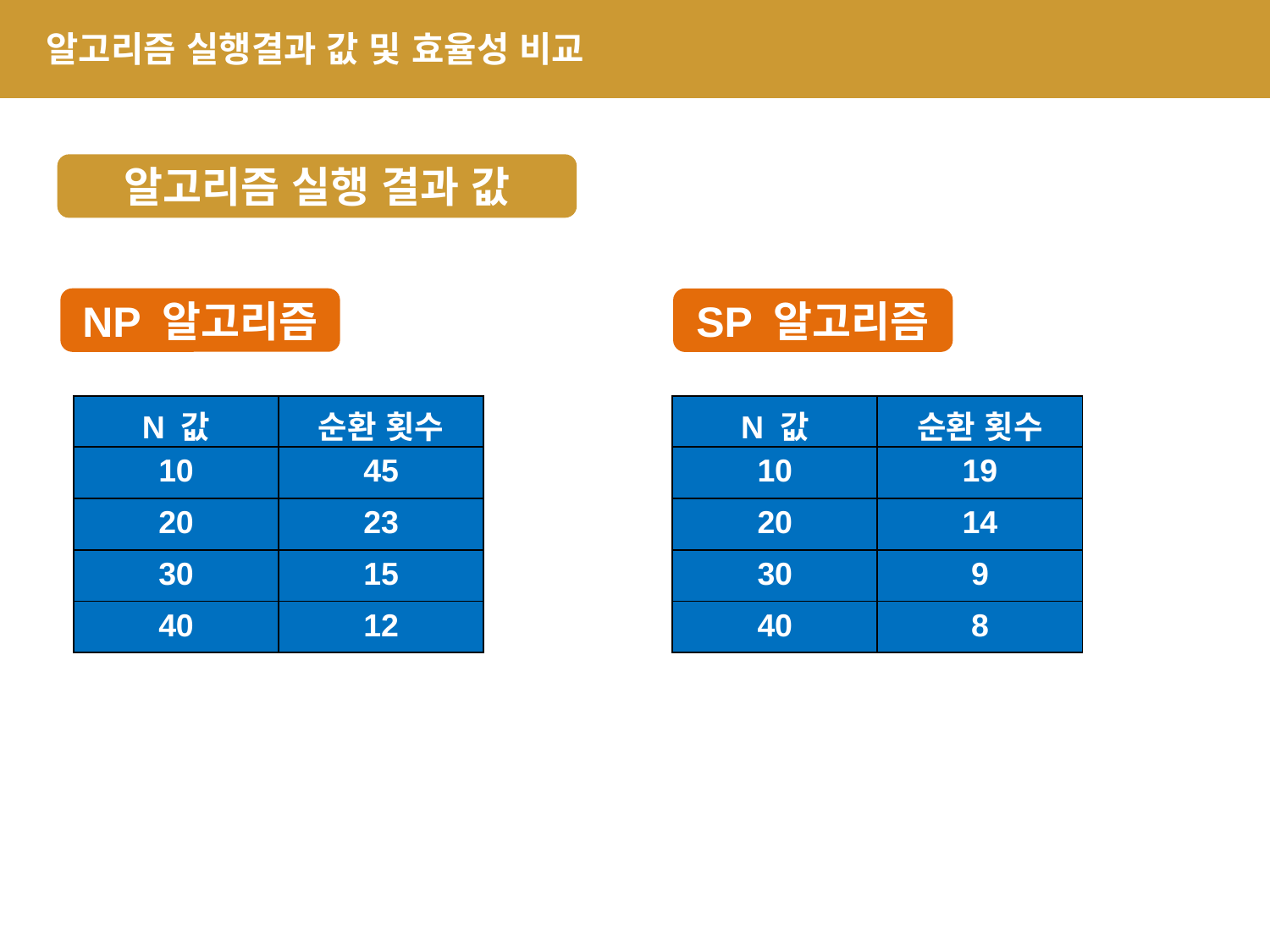

알고리즘 실행결과 값 및 효율성 비교
알고리즘 실행 결과 값
NP 알고리즘
SP 알고리즘
| N 값 | 순환 횟수 |
| --- | --- |
| 10 | 45 |
| 20 | 23 |
| 30 | 15 |
| 40 | 12 |
| N 값 | 순환 횟수 |
| --- | --- |
| 10 | 19 |
| 20 | 14 |
| 30 | 9 |
| 40 | 8 |